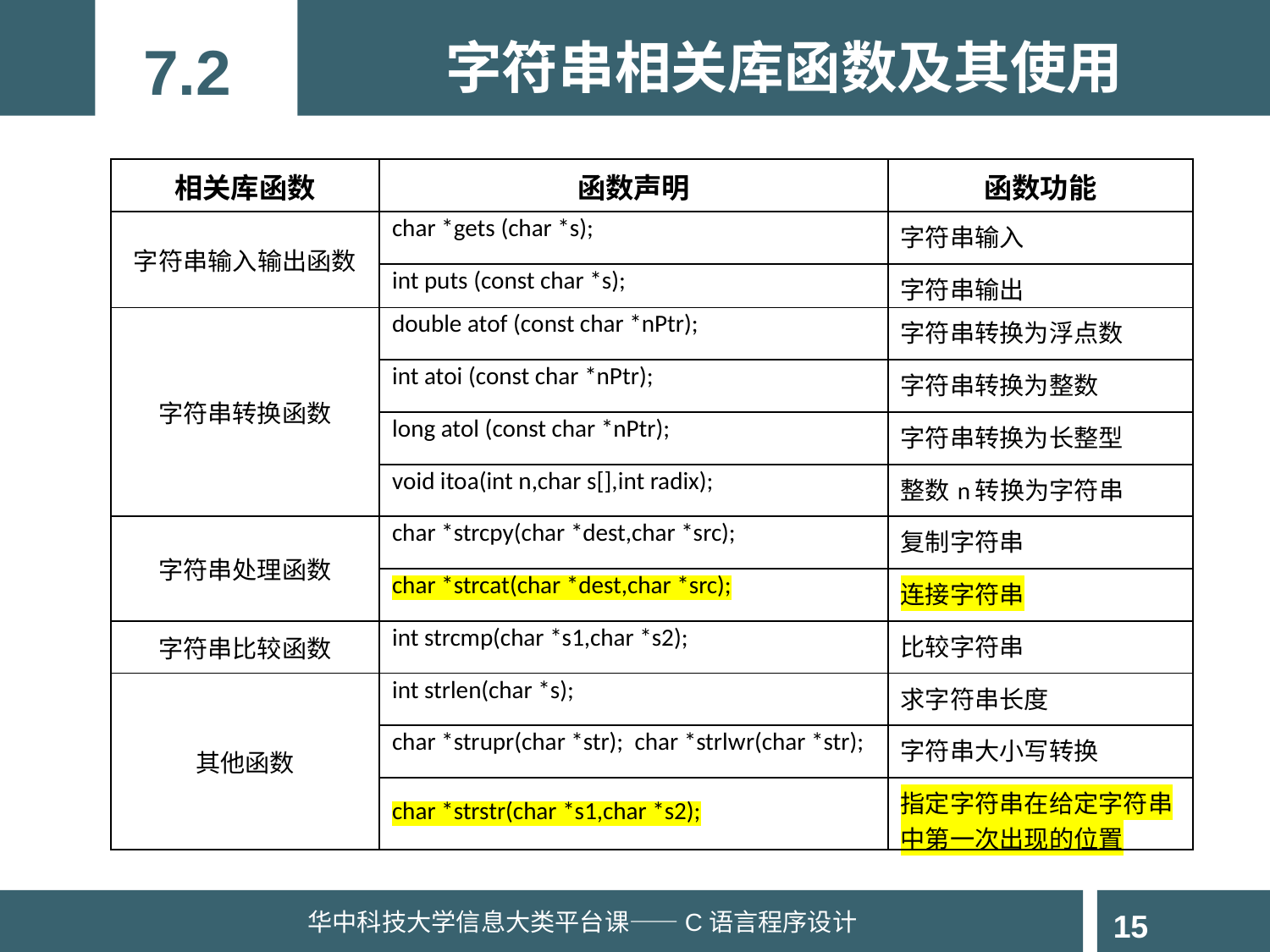

字符串相关库函数及其使用
7.2
| 相关库函数 | 函数声明 | 函数功能 |
| --- | --- | --- |
| 字符串输入输出函数 | char \*gets (char \*s); | 字符串输入 |
|  | int puts (const char \*s); | 字符串输出 |
| 字符串转换函数 | double atof (const char \*nPtr); | 字符串转换为浮点数 |
|  | int atoi (const char \*nPtr); | 字符串转换为整数 |
|  | long atol (const char \*nPtr); | 字符串转换为长整型 |
|  | void itoa(int n,char s[],int radix); | 整数n转换为字符串 |
| 字符串处理函数 | char \*strcpy(char \*dest,char \*src); | 复制字符串 |
|  | char \*strcat(char \*dest,char \*src); | 连接字符串 |
| 字符串比较函数 | int strcmp(char \*s1,char \*s2); | 比较字符串 |
| 其他函数 | int strlen(char \*s); | 求字符串长度 |
|  | char \*strupr(char \*str); char \*strlwr(char \*str); | 字符串大小写转换 |
|  | char \*strstr(char \*s1,char \*s2); | 指定字符串在给定字符串中第一次出现的位置 |